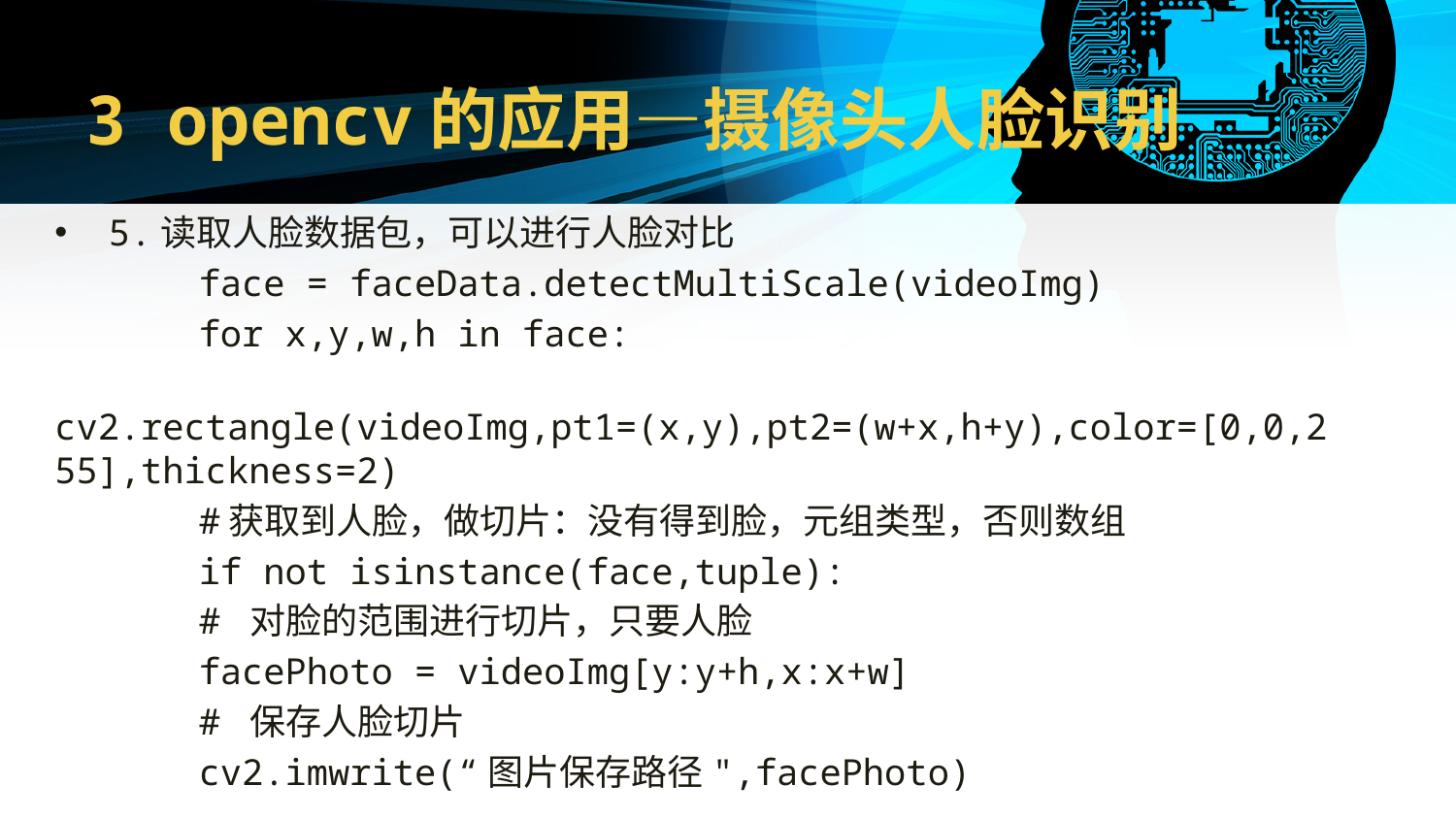

# 3 opencv的应用—摄像头人脸识别
5.读取人脸数据包，可以进行人脸对比
	face = faceData.detectMultiScale(videoImg)
	for x,y,w,h in face:
	cv2.rectangle(videoImg,pt1=(x,y),pt2=(w+x,h+y),color=[0,0,255],thickness=2)
	#获取到人脸，做切片：没有得到脸，元组类型，否则数组
	if not isinstance(face,tuple):
		# 对脸的范围进行切片，只要人脸
		facePhoto = videoImg[y:y+h,x:x+w]
		# 保存人脸切片
		cv2.imwrite(“图片保存路径",facePhoto)